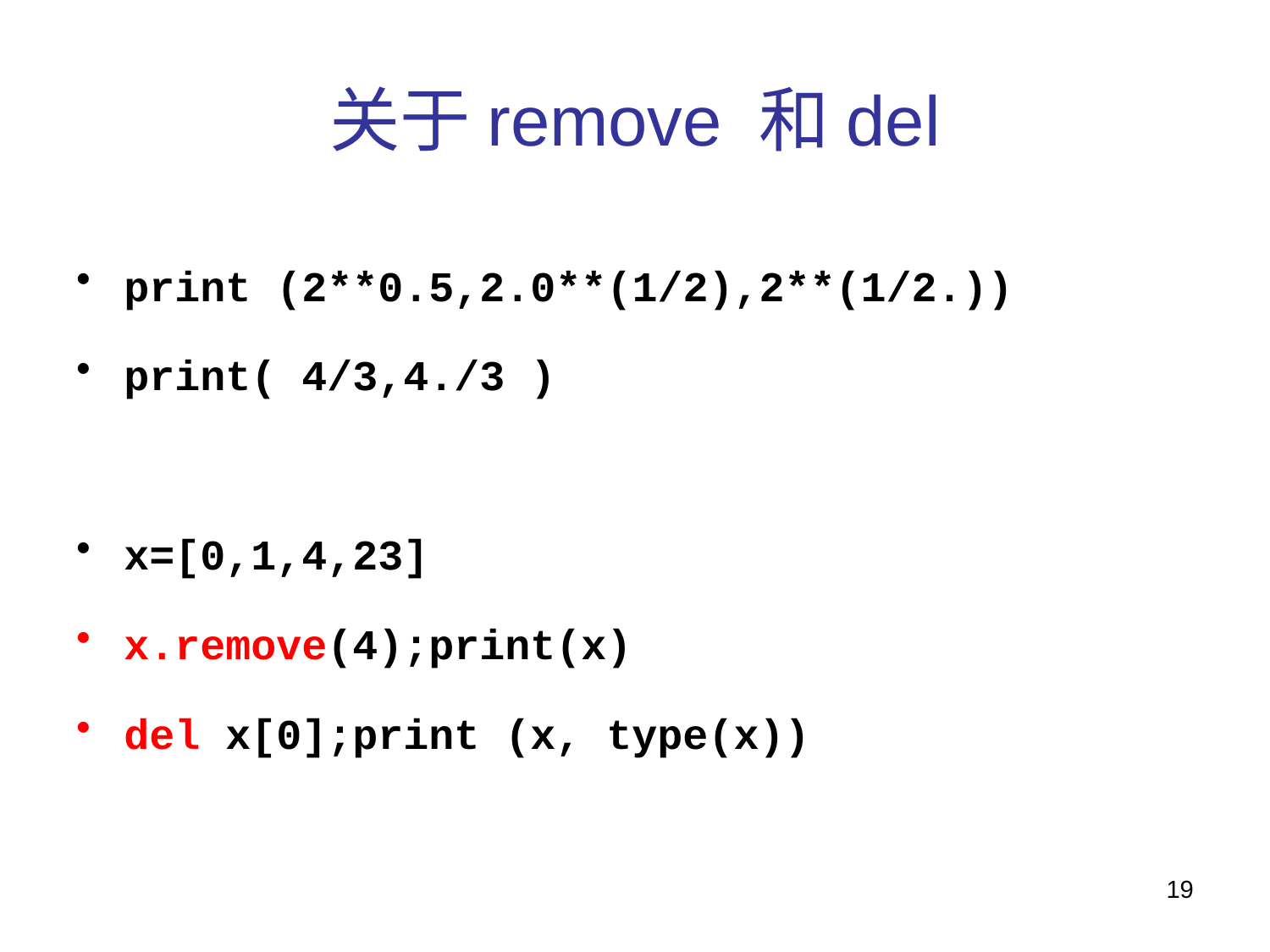

# 关于remove 和del
print (2**0.5,2.0**(1/2),2**(1/2.))
print( 4/3,4./3 )

x=[0,1,4,23]
x.remove(4);print(x)
del x[0];print (x, type(x))
19